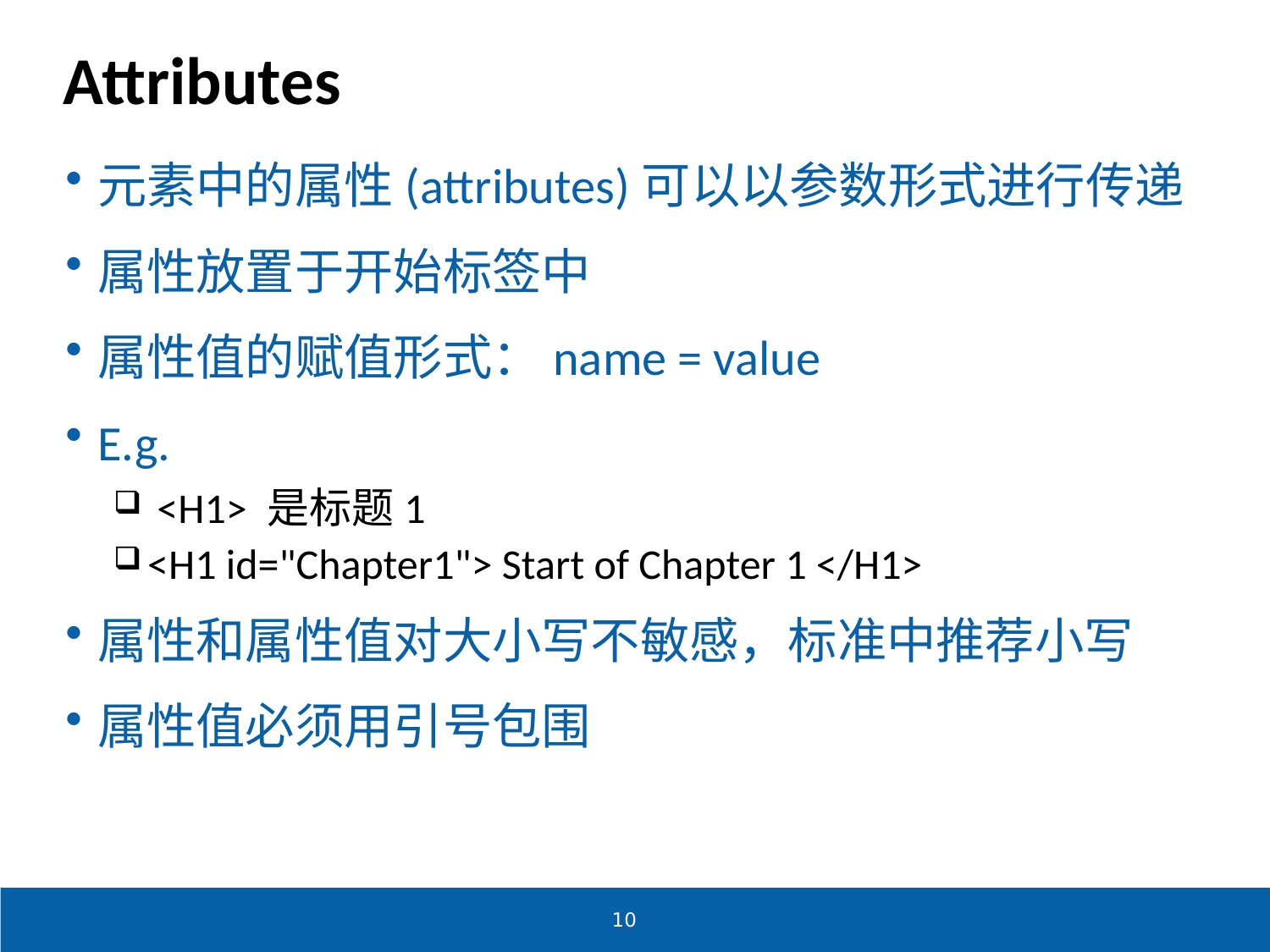

# Attributes
元素中的属性(attributes)可以以参数形式进行传递
属性放置于开始标签中
属性值的赋值形式：name = value
E.g.
 <H1> 是标题1
<H1 id="Chapter1"> Start of Chapter 1 </H1>
属性和属性值对大小写不敏感，标准中推荐小写
属性值必须用引号包围

10